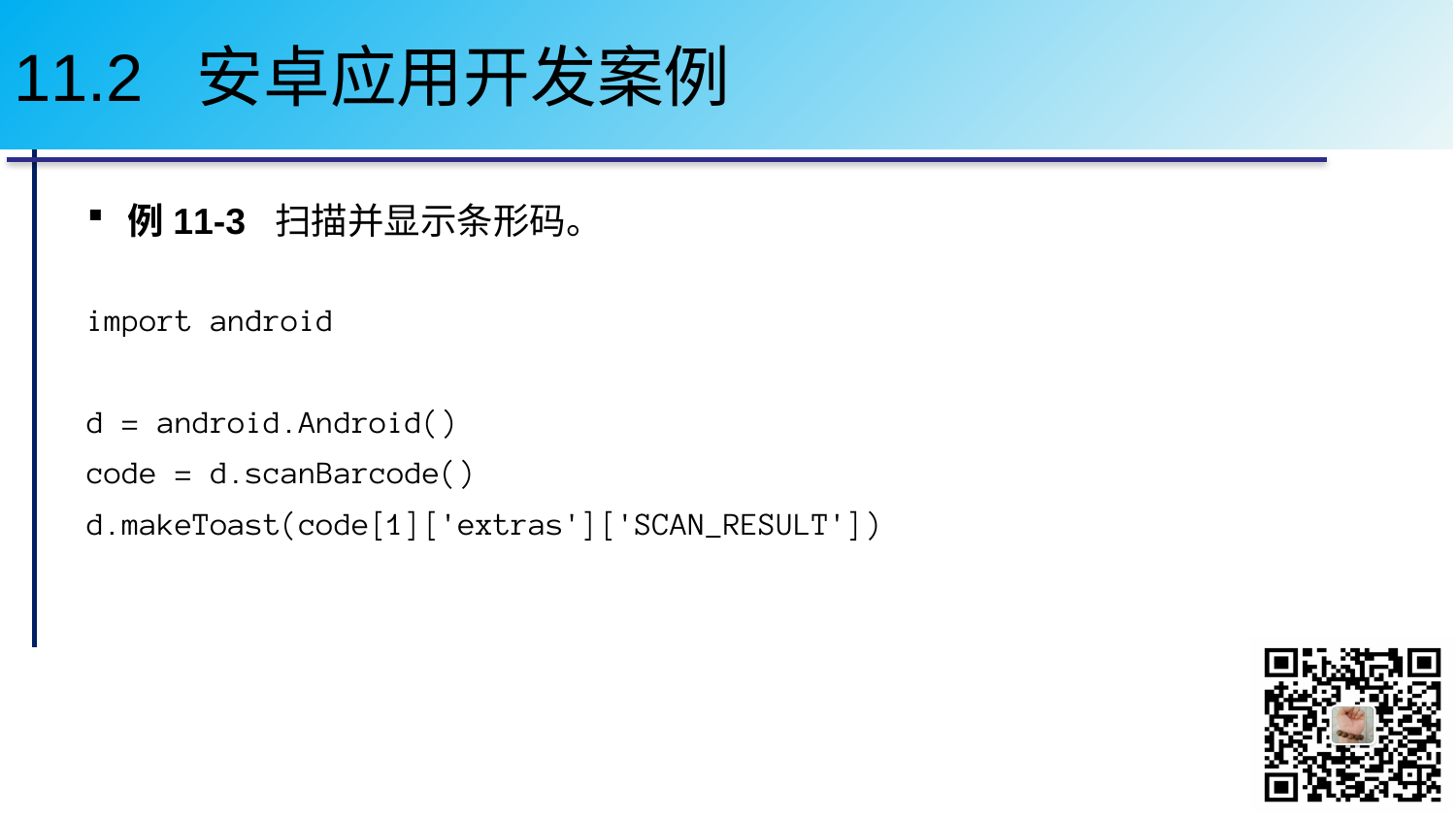

# 11.2  安卓应用开发案例
例11-3  扫描并显示条形码。

import android

d = android.Android()
code = d.scanBarcode()
d.makeToast(code[1]['extras']['SCAN_RESULT'])